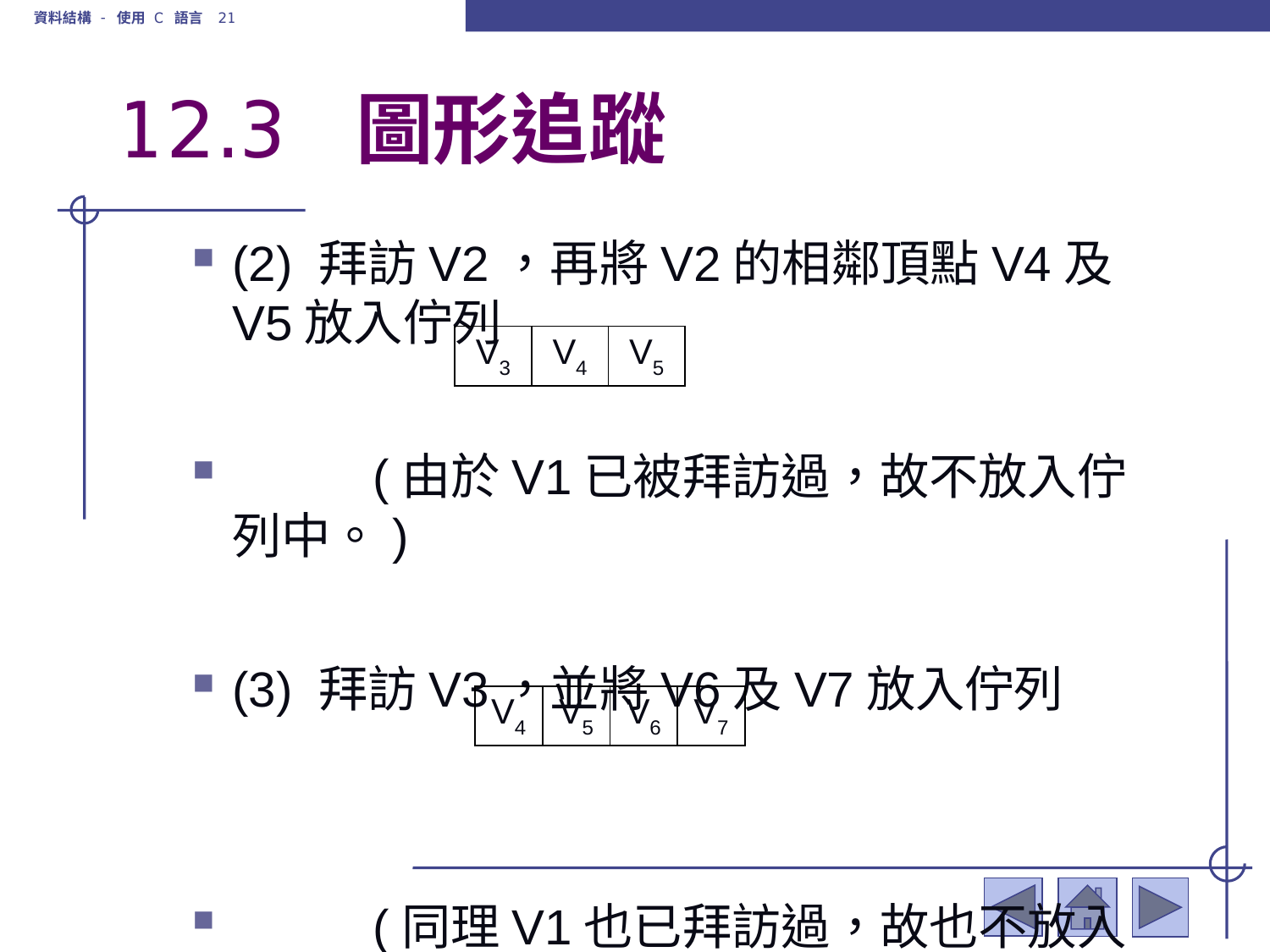

資料結構 - 使用 C 語言   21
# 12.3  圖形追蹤
(2) 拜訪V2，再將V2的相鄰頂點V4及V5放入佇列

	 (由於V1已被拜訪過，故不放入佇列中。)

(3) 拜訪V3，並將V6及V7放入佇列

	 (同理V1也已拜訪過，故也不放入佇列。)
| V3 | V4 | V5 |
| --- | --- | --- |
| V4 | V5 | V6 | V7 |
| --- | --- | --- | --- |